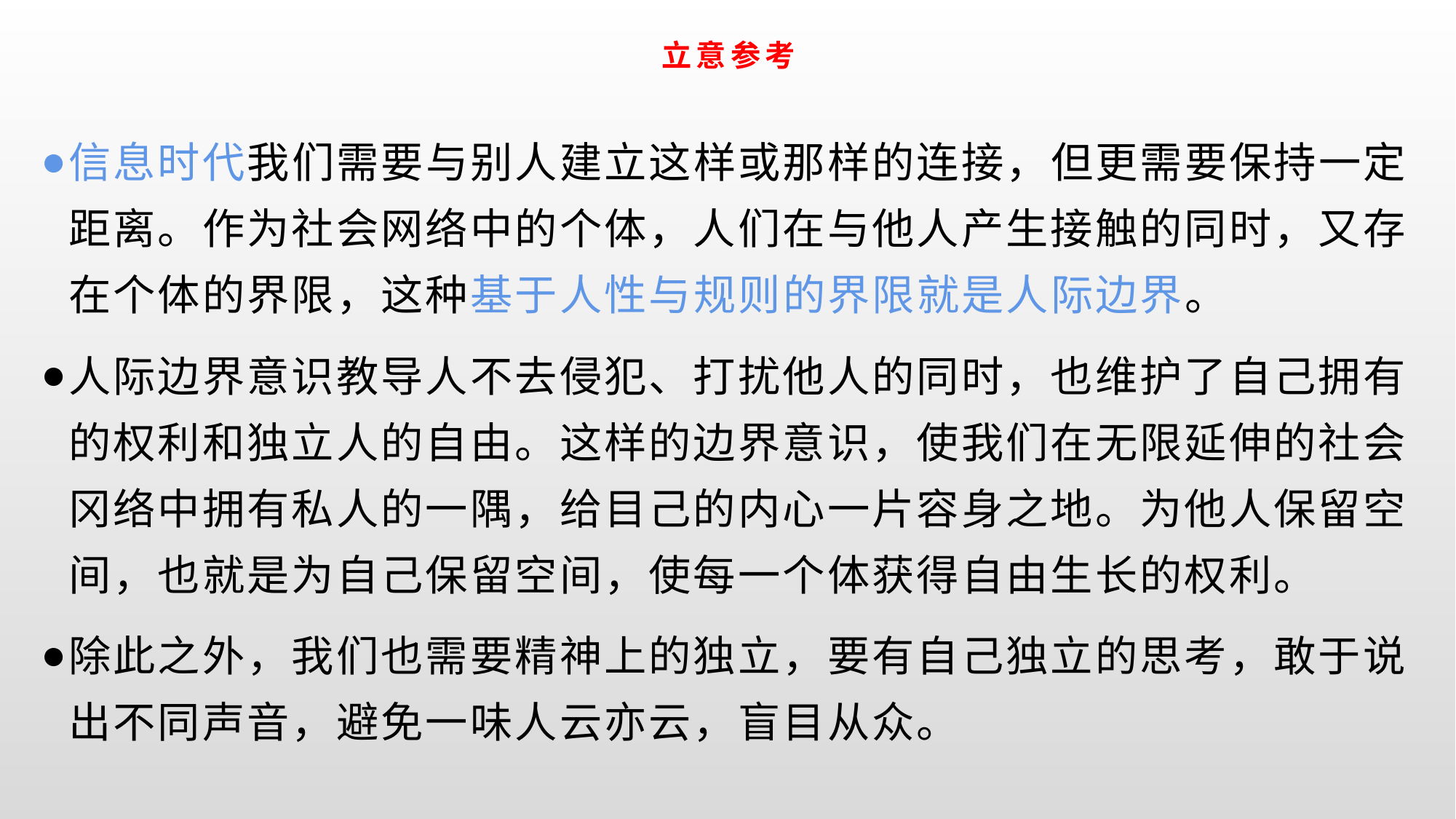

# 立意参考
信息时代我们需要与别人建立这样或那样的连接，但更需要保持一定距离。作为社会网络中的个体，人们在与他人产生接触的同时，又存在个体的界限，这种基于人性与规则的界限就是人际边界。
人际边界意识教导人不去侵犯、打扰他人的同时，也维护了自己拥有的权利和独立人的自由。这样的边界意识，使我们在无限延伸的社会冈络中拥有私人的一隅，给目己的内心一片容身之地。为他人保留空间，也就是为自己保留空间，使每一个体获得自由生长的权利。
除此之外，我们也需要精神上的独立，要有自己独立的思考，敢于说出不同声音，避免一味人云亦云，盲目从众。